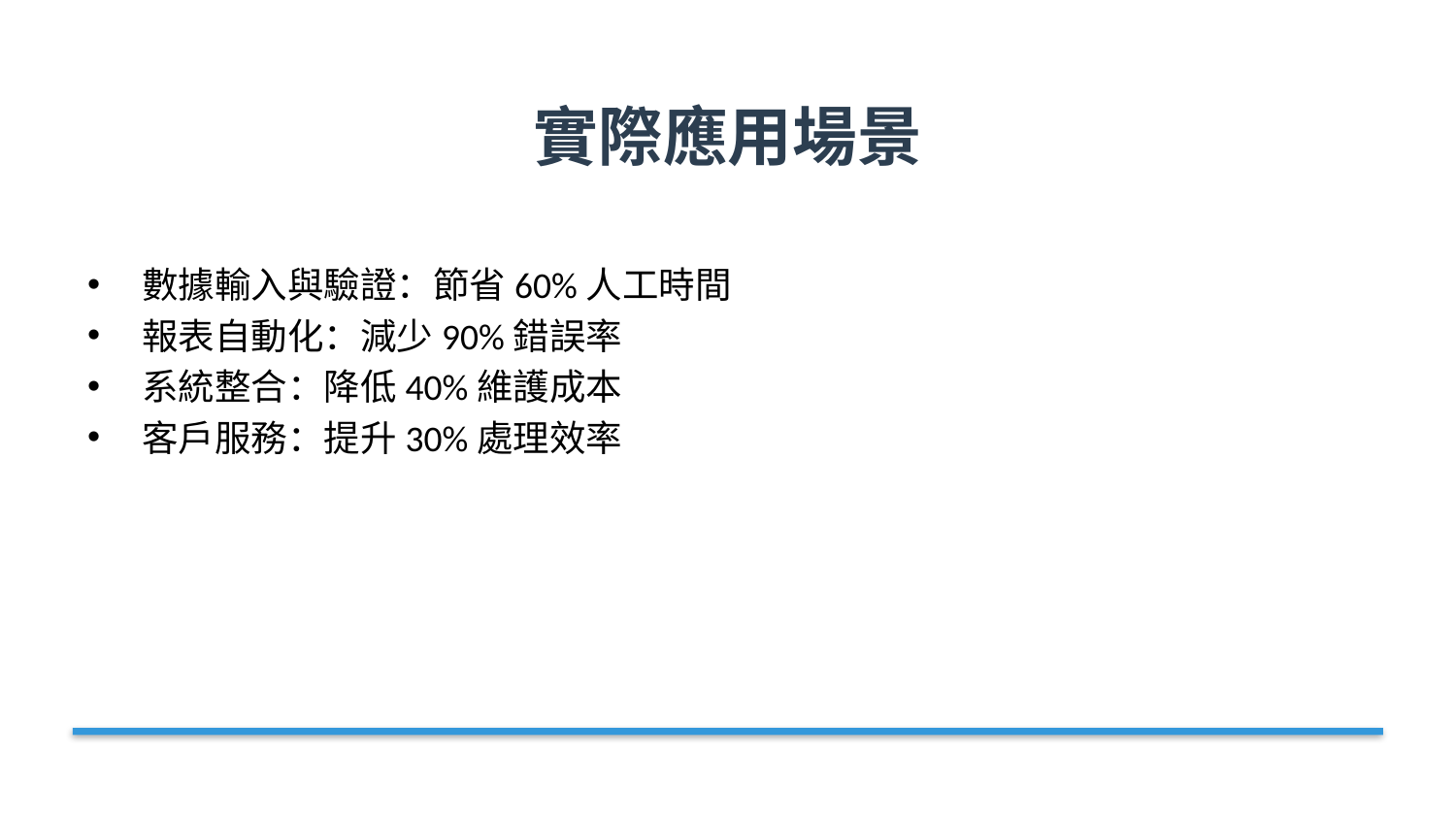

# 實際應用場景
數據輸入與驗證：節省60%人工時間
報表自動化：減少90%錯誤率
系統整合：降低40%維護成本
客戶服務：提升30%處理效率